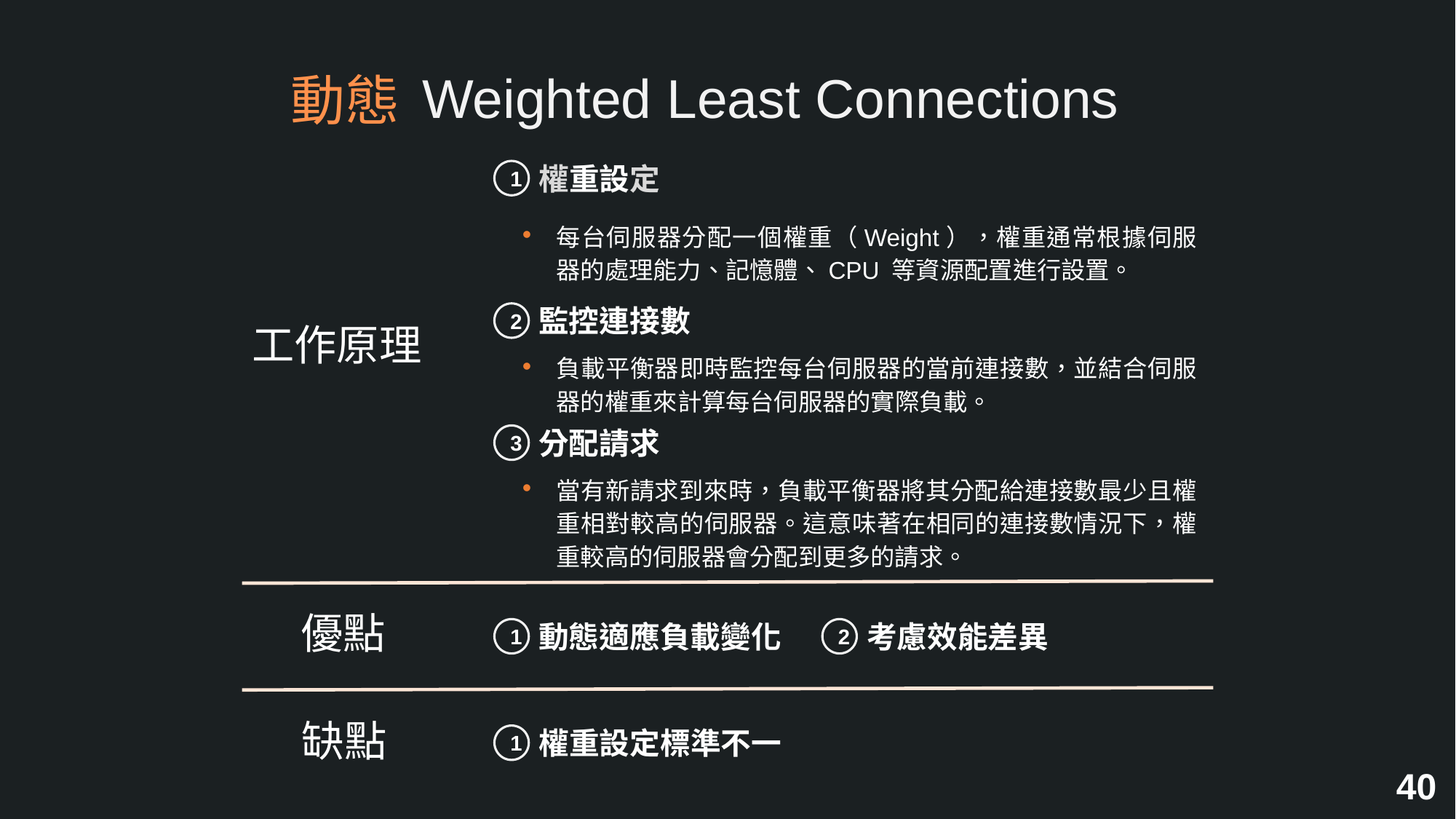

Weighted Least Connections
動態
權重設定
1
每台伺服器分配一個權重（Weight），權重通常根據伺服器的處理能力、記憶體、CPU 等資源配置進行設置。
監控連接數
2
工作原理
負載平衡器即時監控每台伺服器的當前連接數，並結合伺服器的權重來計算每台伺服器的實際負載。
分配請求
3
當有新請求到來時，負載平衡器將其分配給連接數最少且權重相對較高的伺服器。這意味著在相同的連接數情況下，權重較高的伺服器會分配到更多的請求。
優點
動態適應負載變化
1
考慮效能差異
2
缺點
權重設定標準不一
1
40